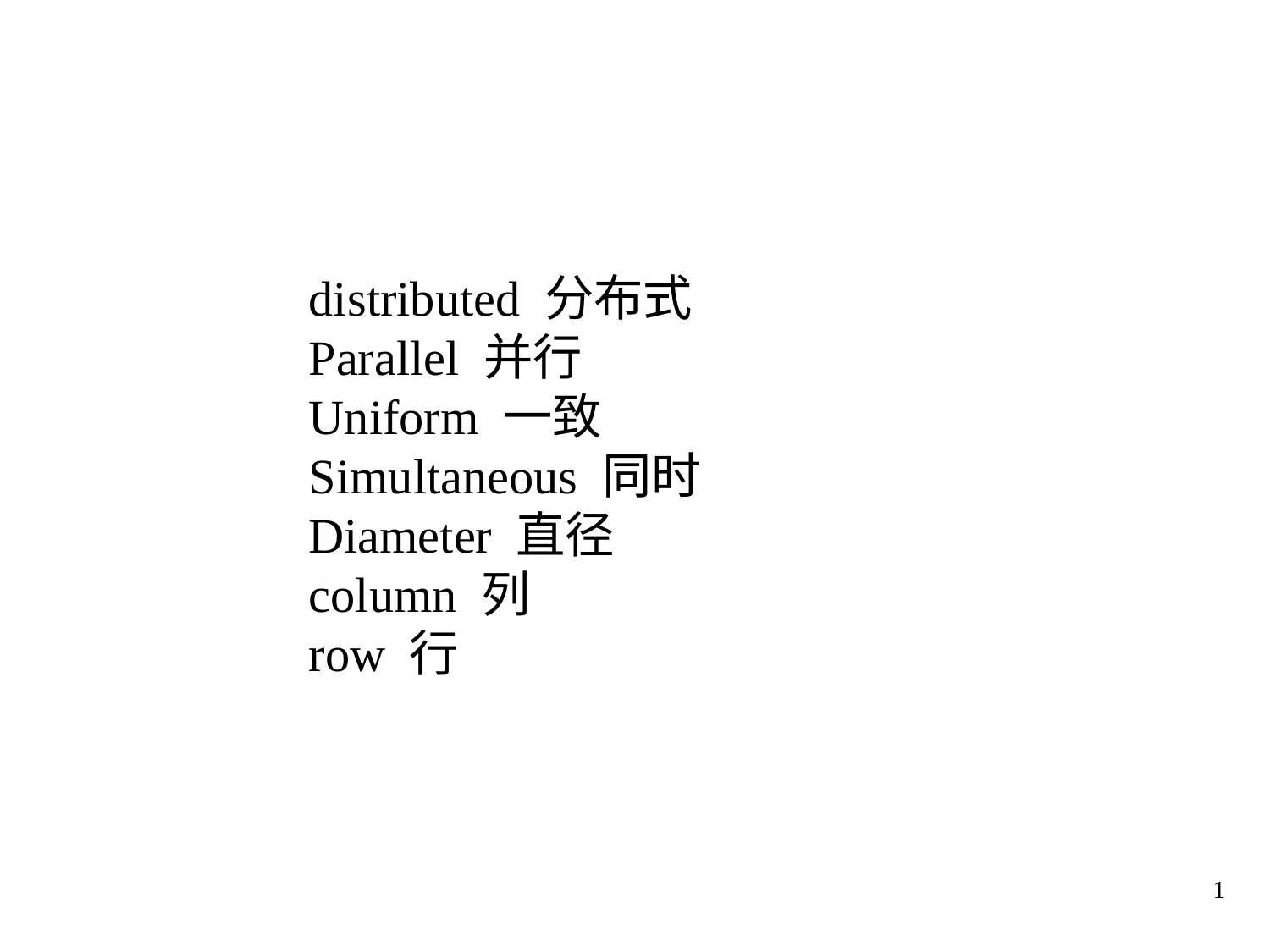

distributed 分布式
Parallel 并行
Uniform 一致
Simultaneous 同时
Diameter 直径
column 列
row 行
1
©Wen-mei W. Hwu and David Kirk/NVIDIA, 2010-2019